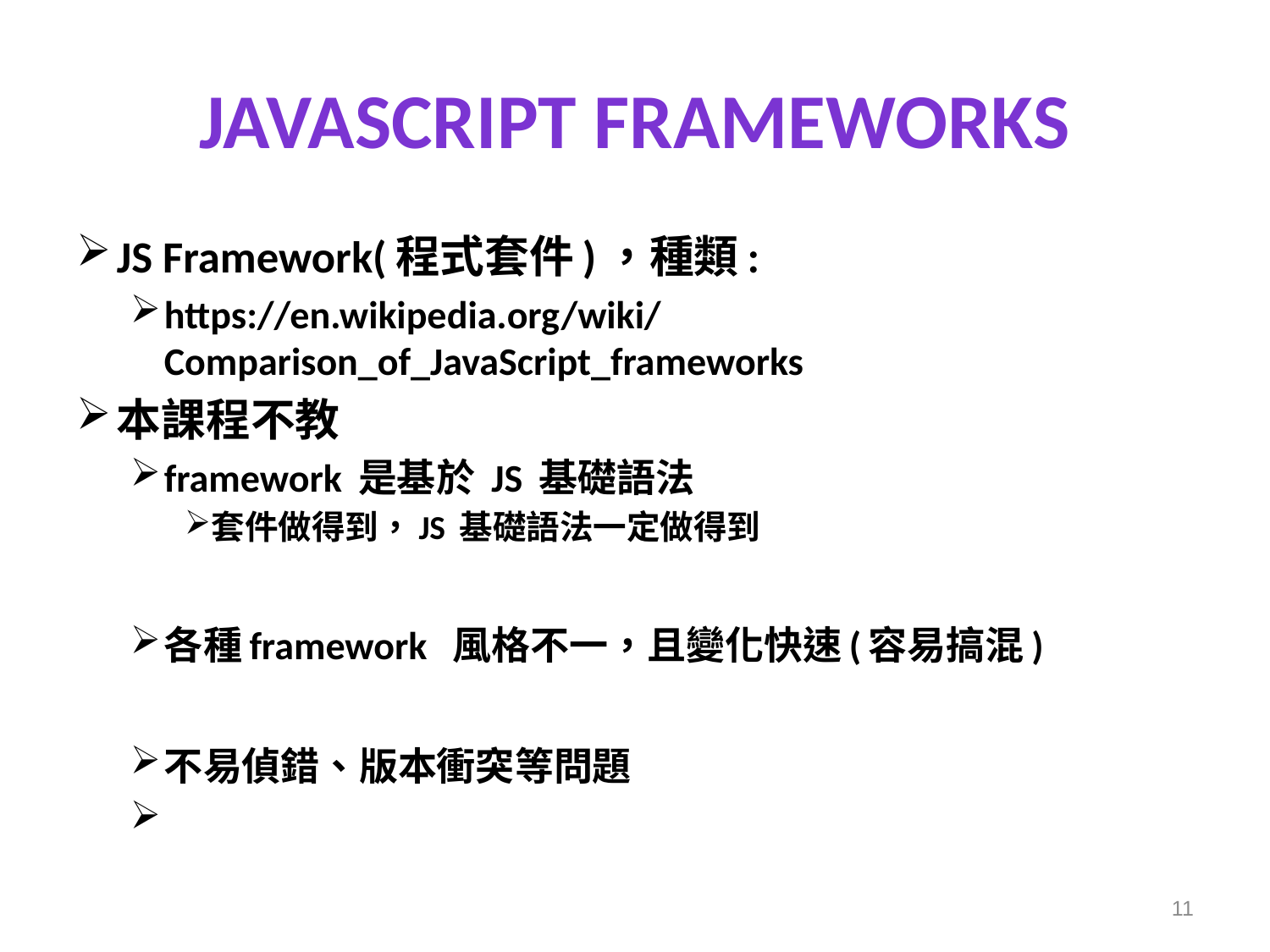

# JavaScript frameworkS
JS Framework(程式套件)，種類:
https://en.wikipedia.org/wiki/Comparison_of_JavaScript_frameworks
本課程不教
framework 是基於 JS 基礎語法
套件做得到，JS 基礎語法一定做得到

各種framework  風格不一，且變化快速(容易搞混)

不易偵錯、版本衝突等問題

11